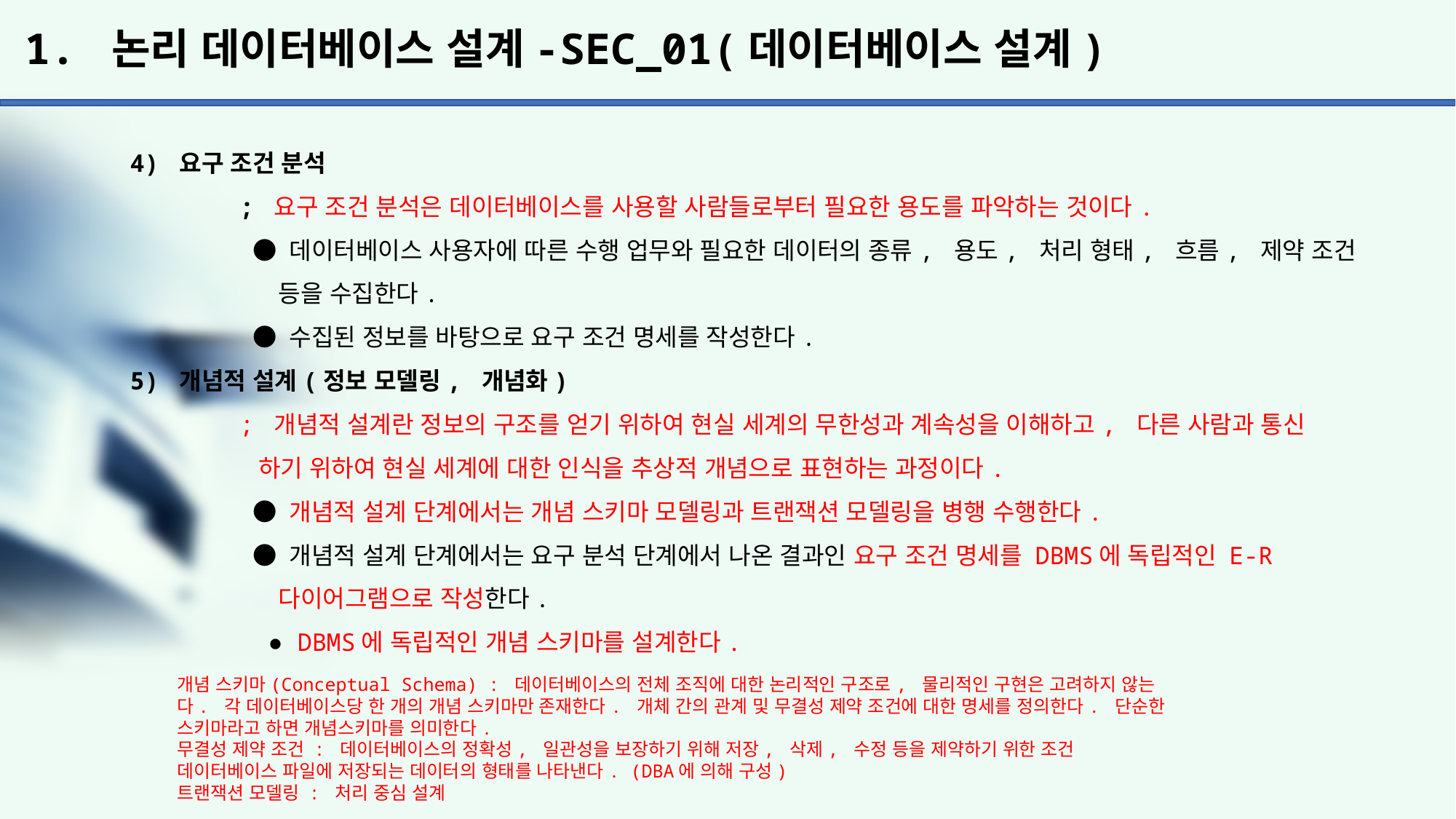

# 1. 논리 데이터베이스 설계-SEC_01(데이터베이스 설계)
4) 요구 조건 분석
	; 요구 조건 분석은 데이터베이스를 사용할 사람들로부터 필요한 용도를 파악하는 것이다.
	  ● 데이터베이스 사용자에 따른 수행 업무와 필요한 데이터의 종류, 용도, 처리 형태, 흐름, 제약 조건
	     등을 수집한다.
	  ● 수집된 정보를 바탕으로 요구 조건 명세를 작성한다.
5) 개념적 설계(정보 모델링, 개념화)
	; 개념적 설계란 정보의 구조를 얻기 위하여 현실 세계의 무한성과 계속성을 이해하고, 다른 사람과 통신
	  하기 위하여 현실 세계에 대한 인식을 추상적 개념으로 표현하는 과정이다.
	  ● 개념적 설계 단계에서는 개념 스키마 모델링과 트랜잭션 모델링을 병행 수행한다.
	  ● 개념적 설계 단계에서는 요구 분석 단계에서 나온 결과인 요구 조건 명세를 DBMS에 독립적인 E-R
	     다이어그램으로 작성한다.
	  ● DBMS에 독립적인 개념 스키마를 설계한다.
개념 스키마(Conceptual Schema) : 데이터베이스의 전체 조직에 대한 논리적인 구조로, 물리적인 구현은 고려하지 않는다. 각 데이터베이스당 한 개의 개념 스키마만 존재한다. 개체 간의 관계 및 무결성 제약 조건에 대한 명세를 정의한다. 단순한 스키마라고 하면 개념스키마를 의미한다.
무결성 제약 조건 : 데이터베이스의 정확성, 일관성을 보장하기 위해 저장, 삭제, 수정 등을 제약하기 위한 조건
데이터베이스 파일에 저장되는 데이터의 형태를 나타낸다. (DBA에 의해 구성)
트랜잭션 모델링 : 처리 중심 설계